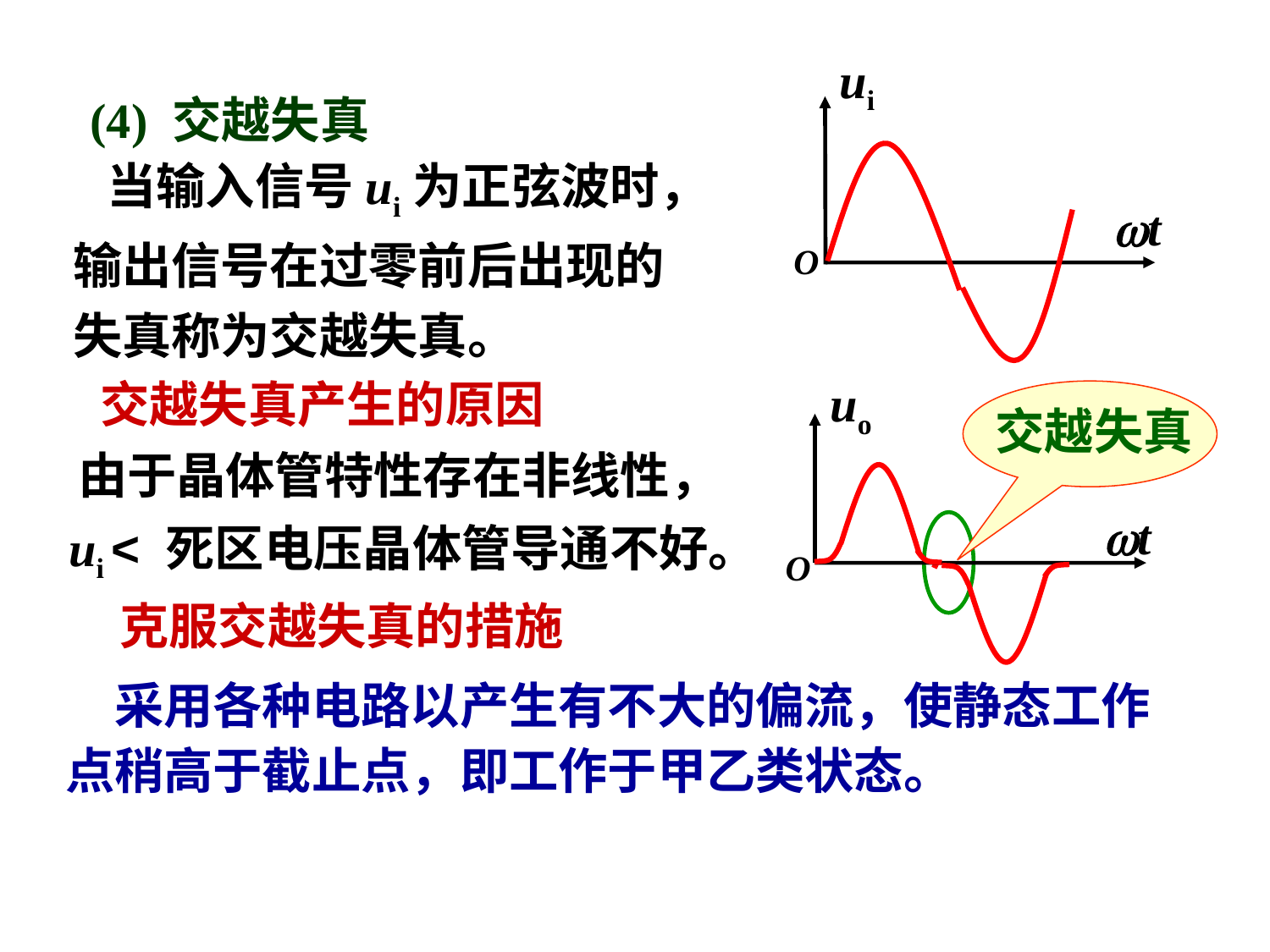

ui

ωt
O

 (4) 交越失真
  当输入信号ui为正弦波时，
输出信号在过零前后出现的
失真称为交越失真。
   交越失真产生的原因
 由于晶体管特性存在非线性，
 ui < 死区电压晶体管导通不好。
uo

ωt

O

交越失真

克服交越失真的措施
　采用各种电路以产生有不大的偏流，使静态工作点稍高于截止点，即工作于甲乙类状态。